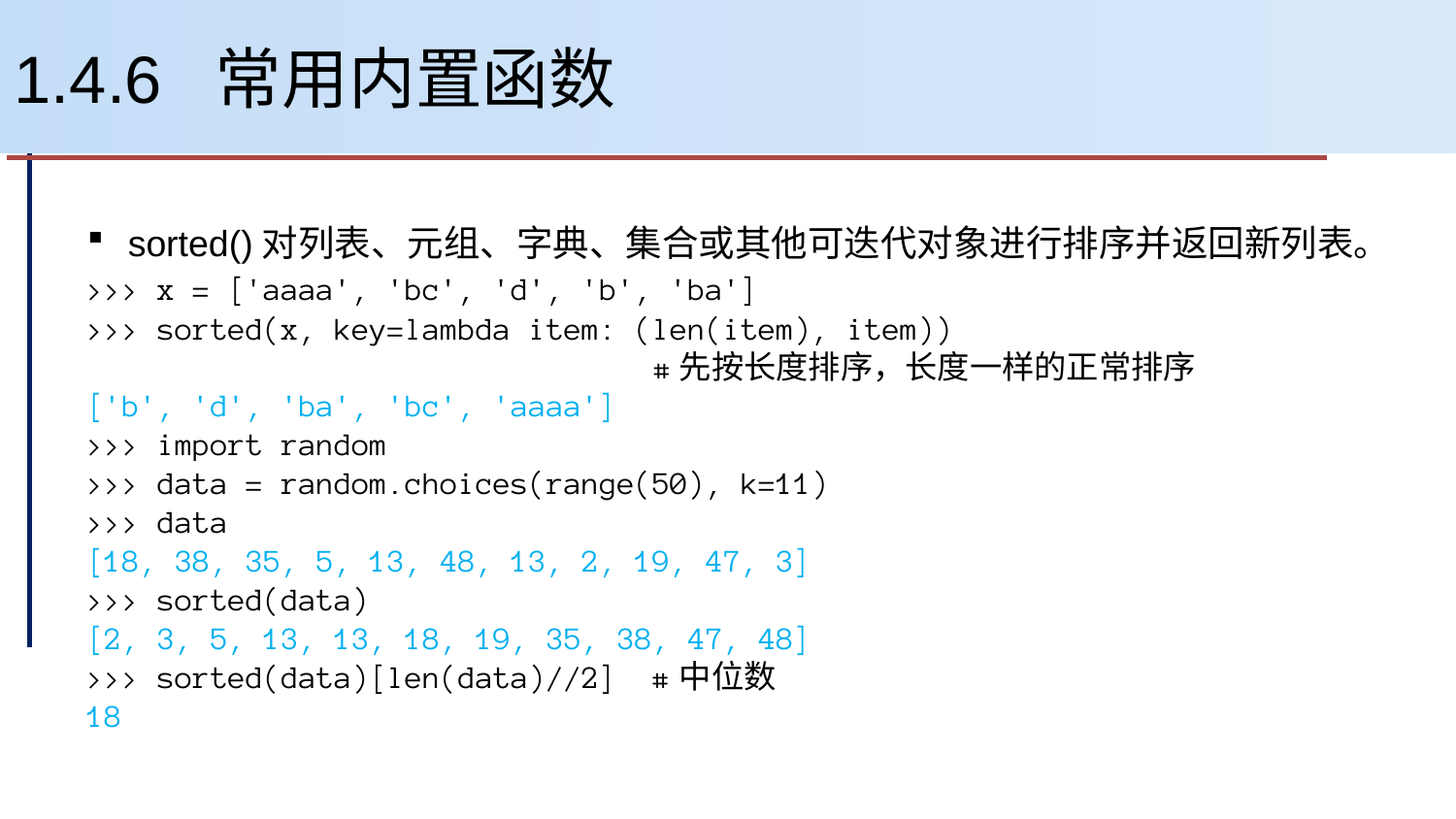

# 1.4.6  常用内置函数
sorted()对列表、元组、字典、集合或其他可迭代对象进行排序并返回新列表。
>>> x = ['aaaa', 'bc', 'd', 'b', 'ba']
>>> sorted(x, key=lambda item: (len(item), item))
                                #先按长度排序，长度一样的正常排序
['b', 'd', 'ba', 'bc', 'aaaa']
>>> import random
>>> data = random.choices(range(50), k=11)
>>> data
[18, 38, 35, 5, 13, 48, 13, 2, 19, 47, 3]
>>> sorted(data)
[2, 3, 5, 13, 13, 18, 19, 35, 38, 47, 48]
>>> sorted(data)[len(data)//2]  #中位数
18